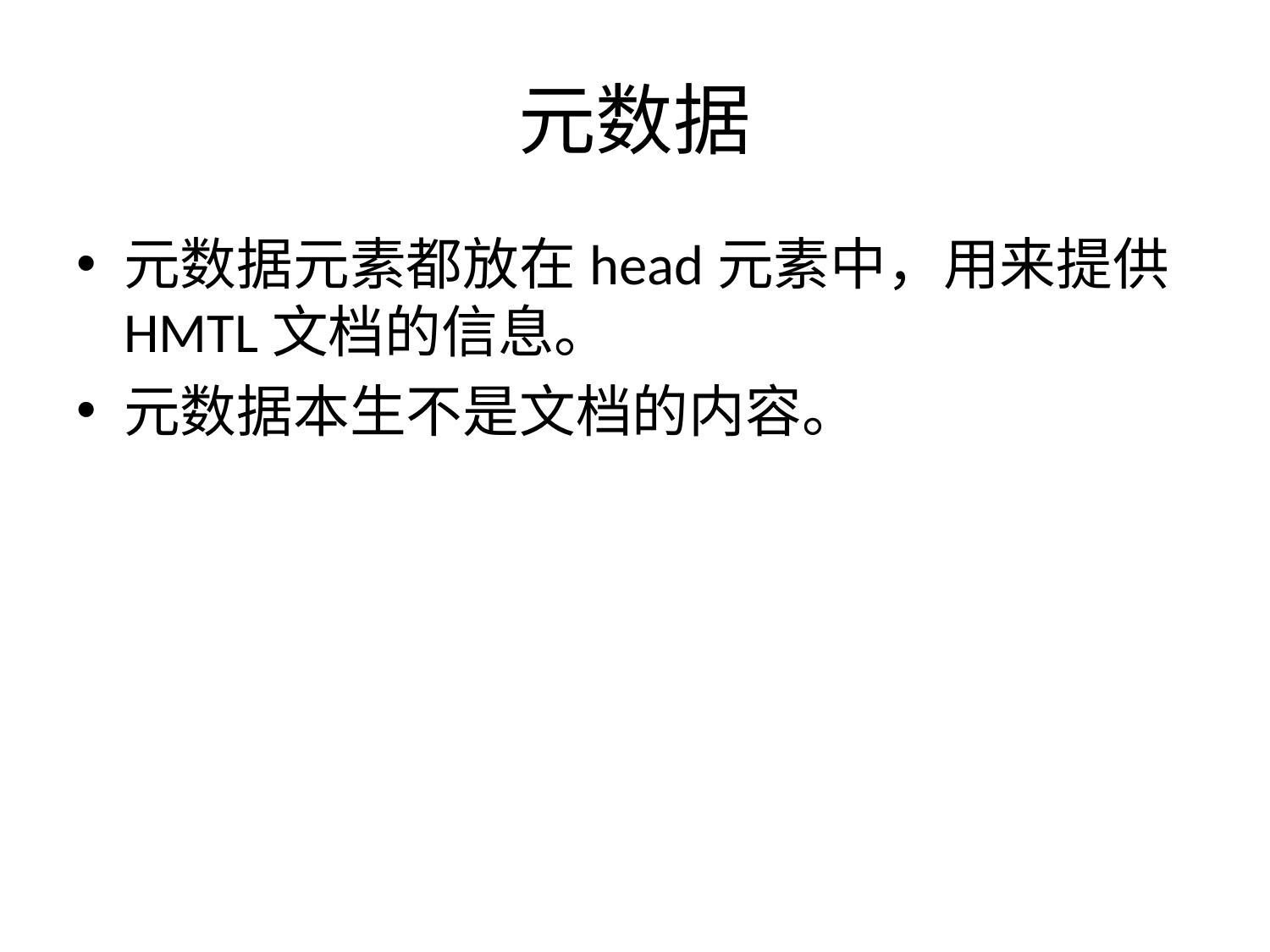

# 元数据
元数据元素都放在head元素中，用来提供HMTL文档的信息。
元数据本生不是文档的内容。